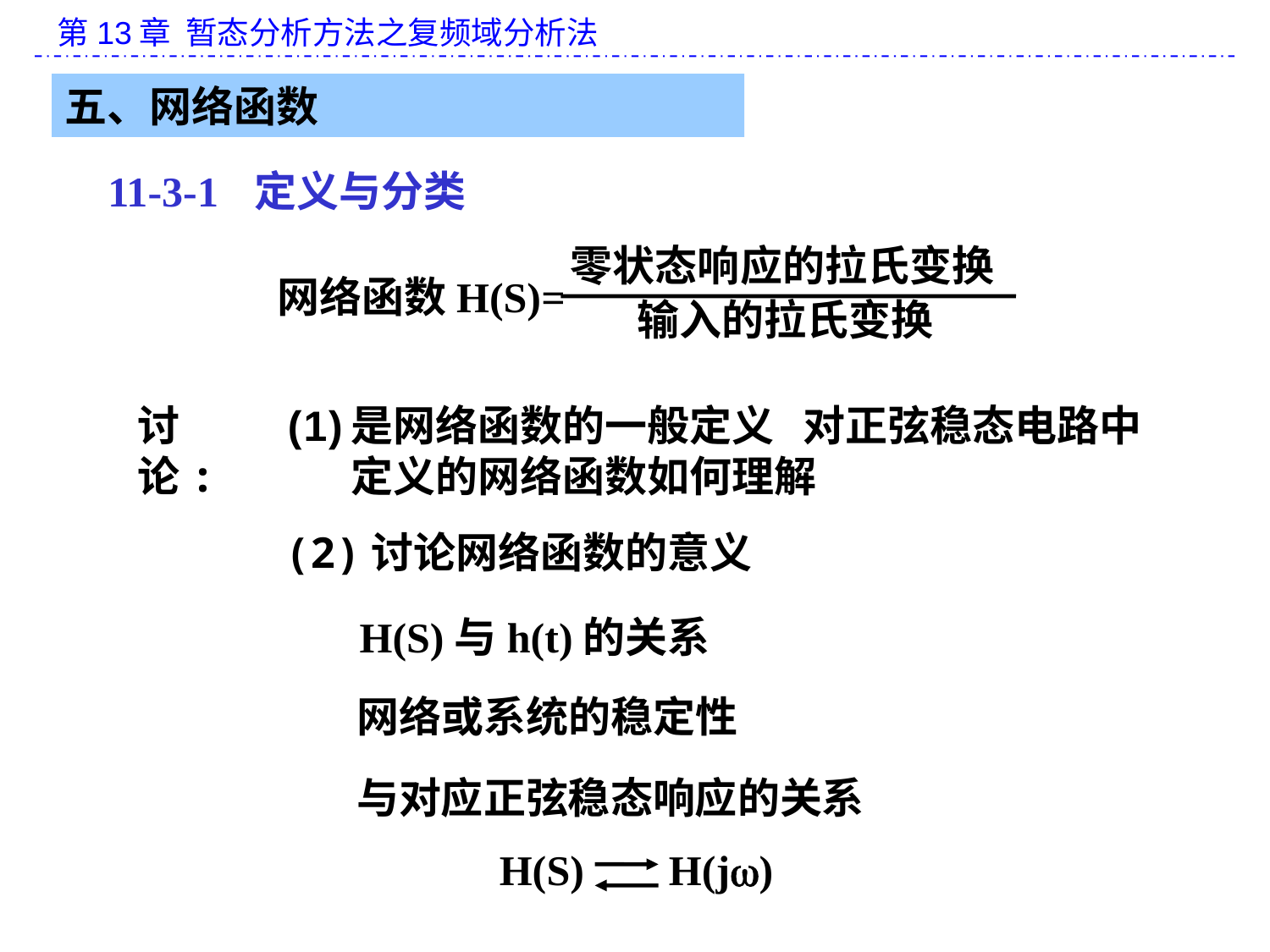

五、网络函数
11-3-1 定义与分类
零状态响应的拉氏变换
输入的拉氏变换

网络函数H(S)=
是网络函数的一般定义   对正弦稳态电路中定义的网络函数如何理解
讨论:
(2)讨论网络函数的意义
H(S)与h(t)的关系
网络或系统的稳定性
与对应正弦稳态响应的关系
H(S)        H(jω)